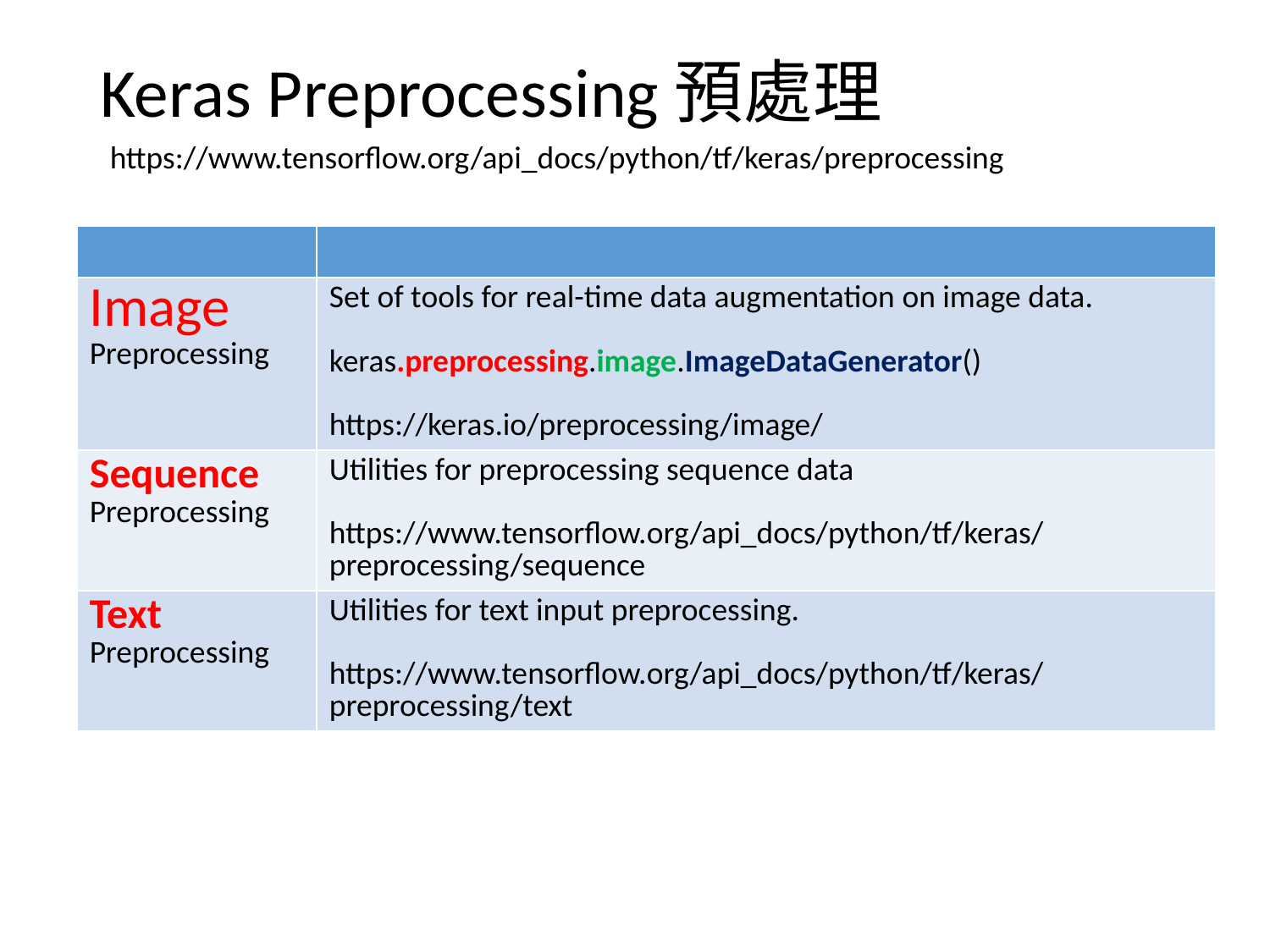

# Keras Preprocessing預處理
https://www.tensorflow.org/api_docs/python/tf/keras/preprocessing
|  |  |
| --- | --- |
| Image Preprocessing | Set of tools for real-time data augmentation on image data. keras.preprocessing.image.ImageDataGenerator() https://keras.io/preprocessing/image/ |
| Sequence Preprocessing | Utilities for preprocessing sequence data https://www.tensorflow.org/api\_docs/python/tf/keras/preprocessing/sequence |
| Text Preprocessing | Utilities for text input preprocessing. https://www.tensorflow.org/api\_docs/python/tf/keras/preprocessing/text |